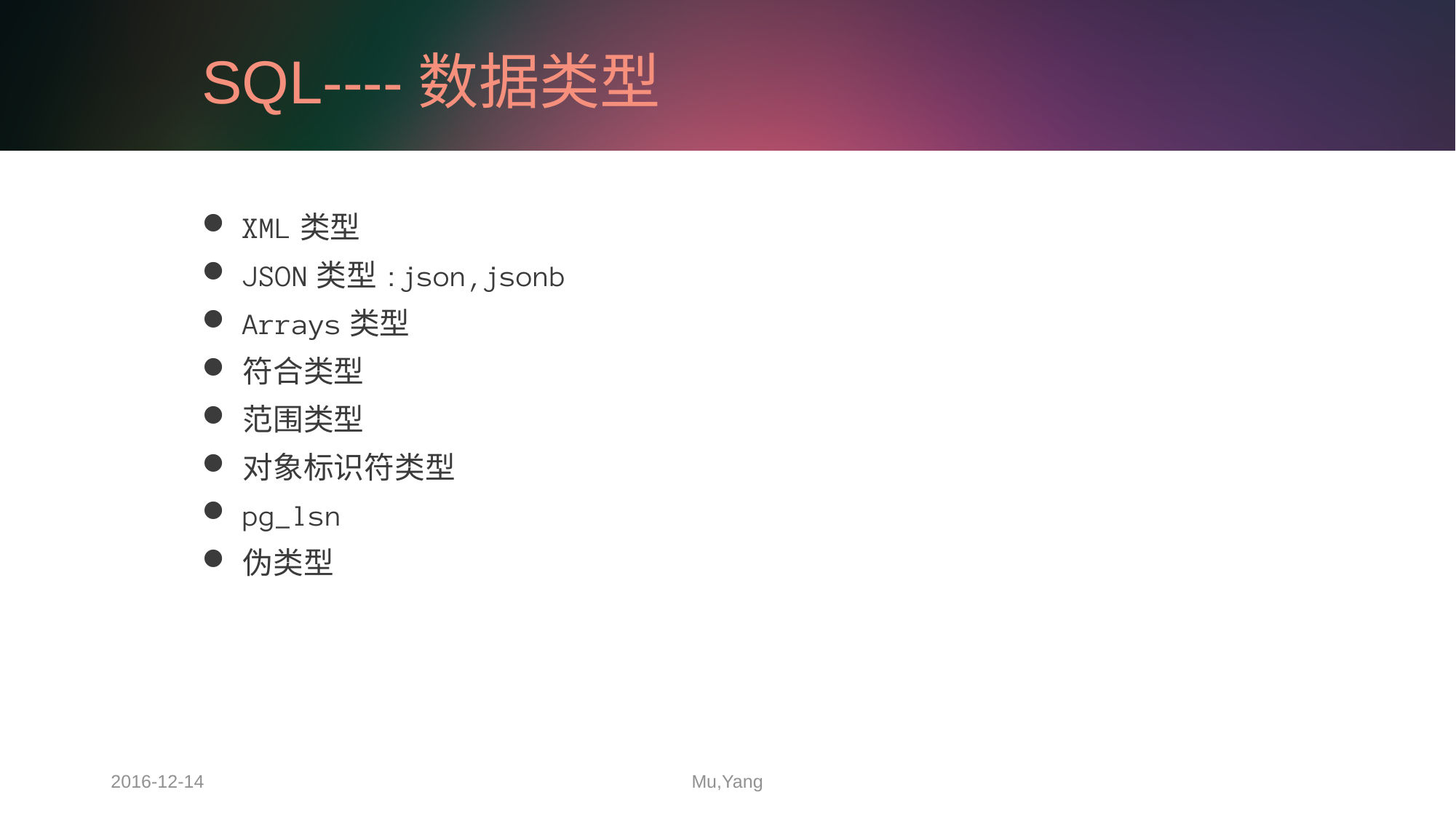

# SQL----数据类型
XML类型
JSON类型:json,jsonb
Arrays类型
符合类型
范围类型
对象标识符类型
pg_lsn
伪类型
2016-12-14
Mu,Yang
77